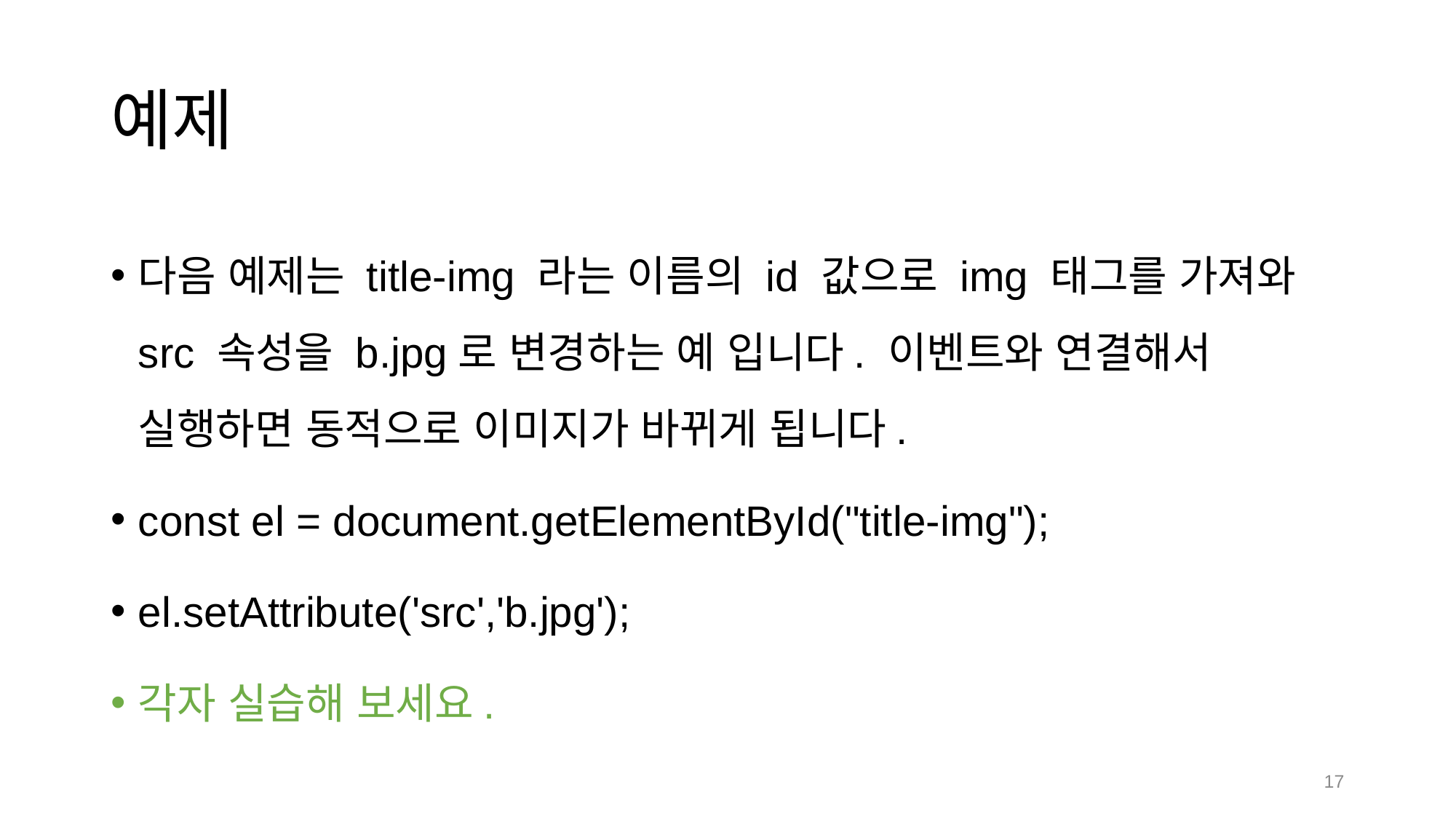

# 예제
다음 예제는 title-img 라는 이름의 id 값으로 img 태그를 가져와 src 속성을 b.jpg로 변경하는 예 입니다. 이벤트와 연결해서 실행하면 동적으로 이미지가 바뀌게 됩니다.
const el = document.getElementById("title-img");
el.setAttribute('src','b.jpg');
각자 실습해 보세요.
17